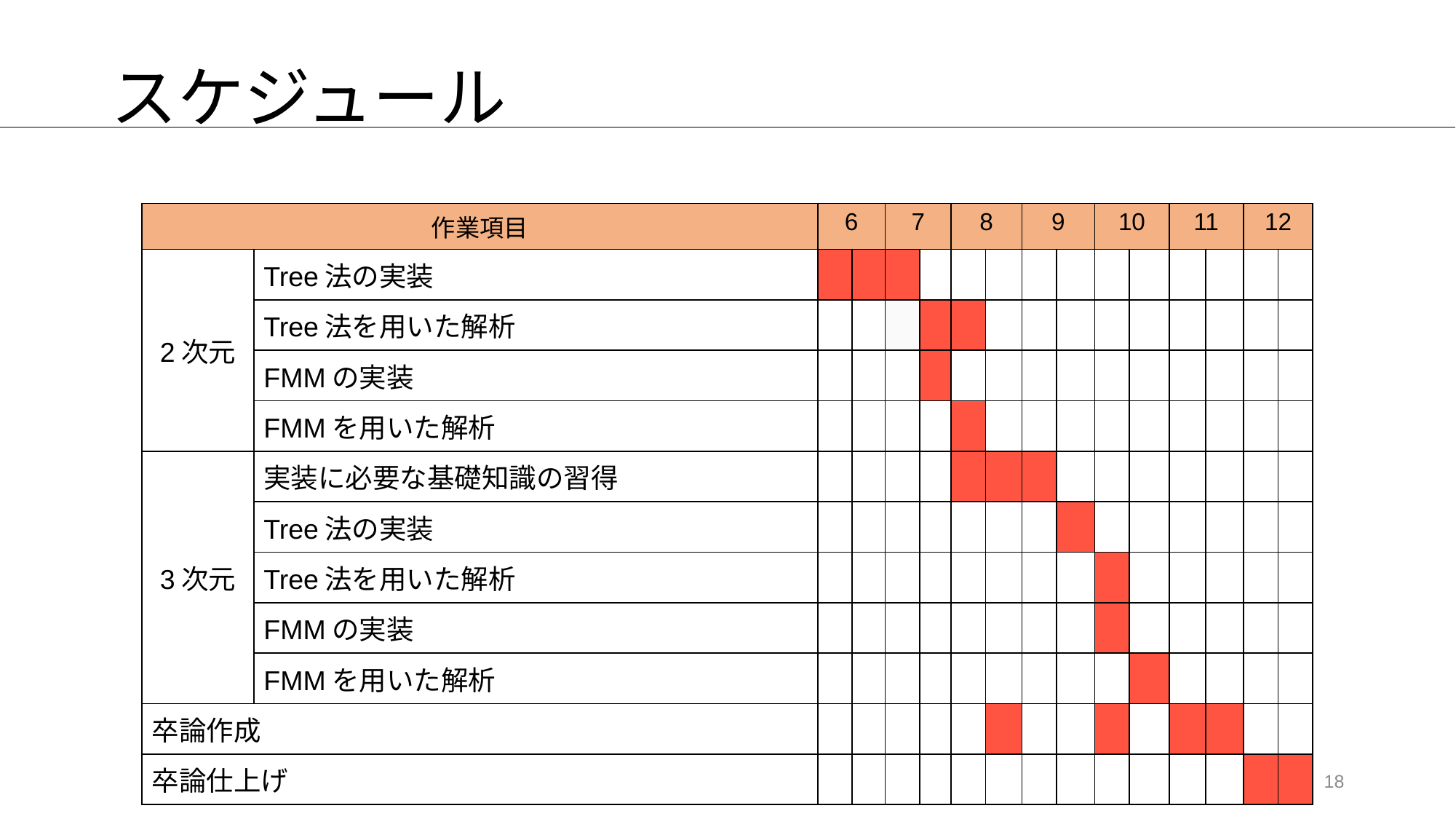

# スケジュール
| 作業項目 |  | 6 |  | 7 |  | 8 |  | 9 |  | 10 |  | 11 |  | 12 |  |
| --- | --- | --- | --- | --- | --- | --- | --- | --- | --- | --- | --- | --- | --- | --- | --- |
| 2次元 | Tree法の実装 |  |  |  |  |  |  |  |  |  |  |  |  |  |  |
|  | Tree法を用いた解析 |  |  |  |  |  |  |  |  |  |  |  |  |  |  |
|  | FMMの実装 |  |  |  |  |  |  |  |  |  |  |  |  |  |  |
|  | FMMを用いた解析 |  |  |  |  |  |  |  |  |  |  |  |  |  |  |
| 3次元 | 実装に必要な基礎知識の習得 |  |  |  |  |  |  |  |  |  |  |  |  |  |  |
|  | Tree法の実装 |  |  |  |  |  |  |  |  |  |  |  |  |  |  |
|  | Tree法を用いた解析 |  |  |  |  |  |  |  |  |  |  |  |  |  |  |
|  | FMMの実装 |  |  |  |  |  |  |  |  |  |  |  |  |  |  |
|  | FMMを用いた解析 |  |  |  |  |  |  |  |  |  |  |  |  |  |  |
| 卒論作成 |  |  |  |  |  |  |  |  |  |  |  |  |  |  |  |
| 卒論仕上げ |  |  |  |  |  |  |  |  |  |  |  |  |  |  |  |
18